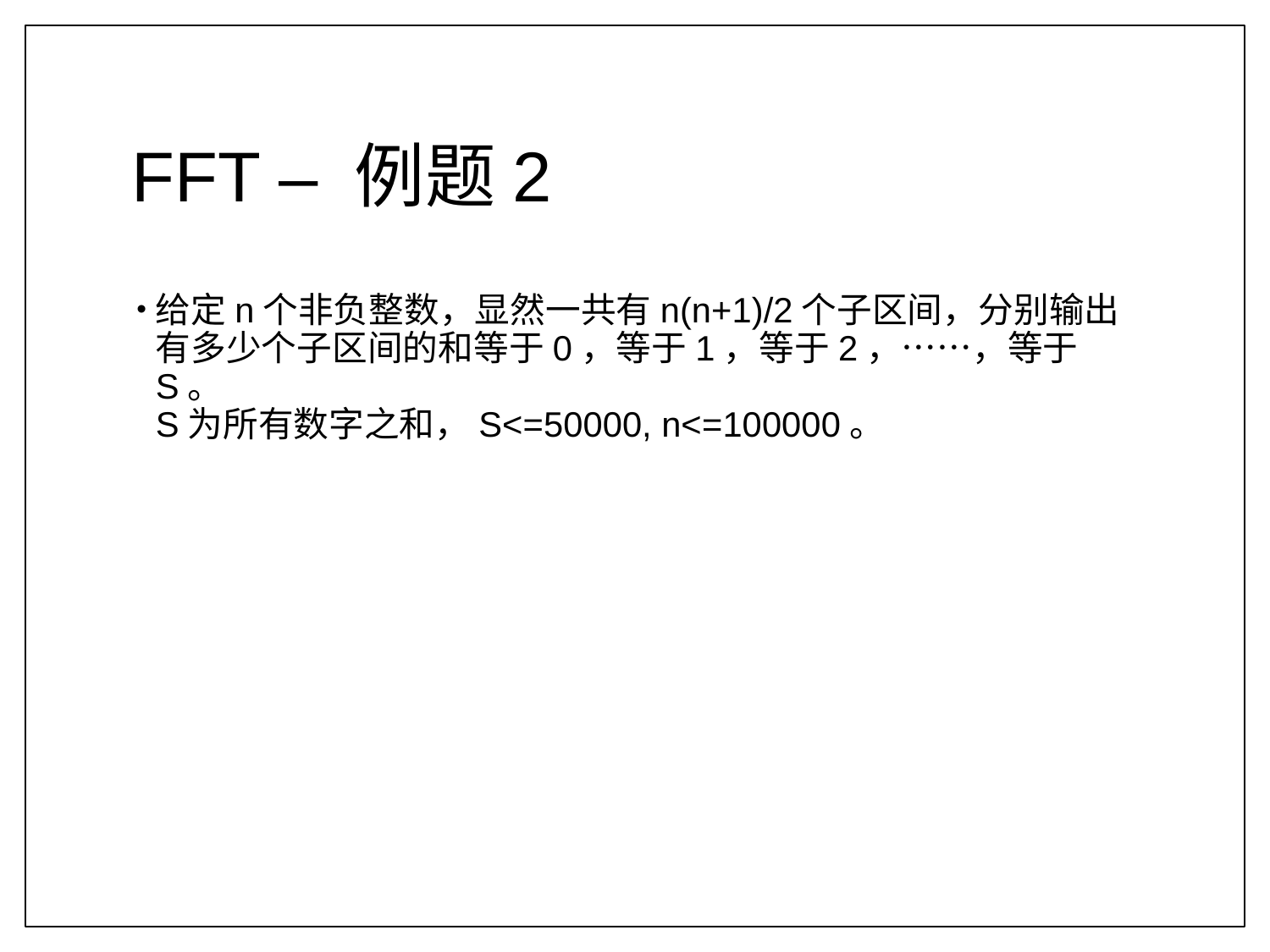

# FFT – 例题2
给定n个非负整数，显然一共有n(n+1)/2个子区间，分别输出有多少个子区间的和等于0，等于1，等于2，……，等于S。
S为所有数字之和，S<=50000, n<=100000。